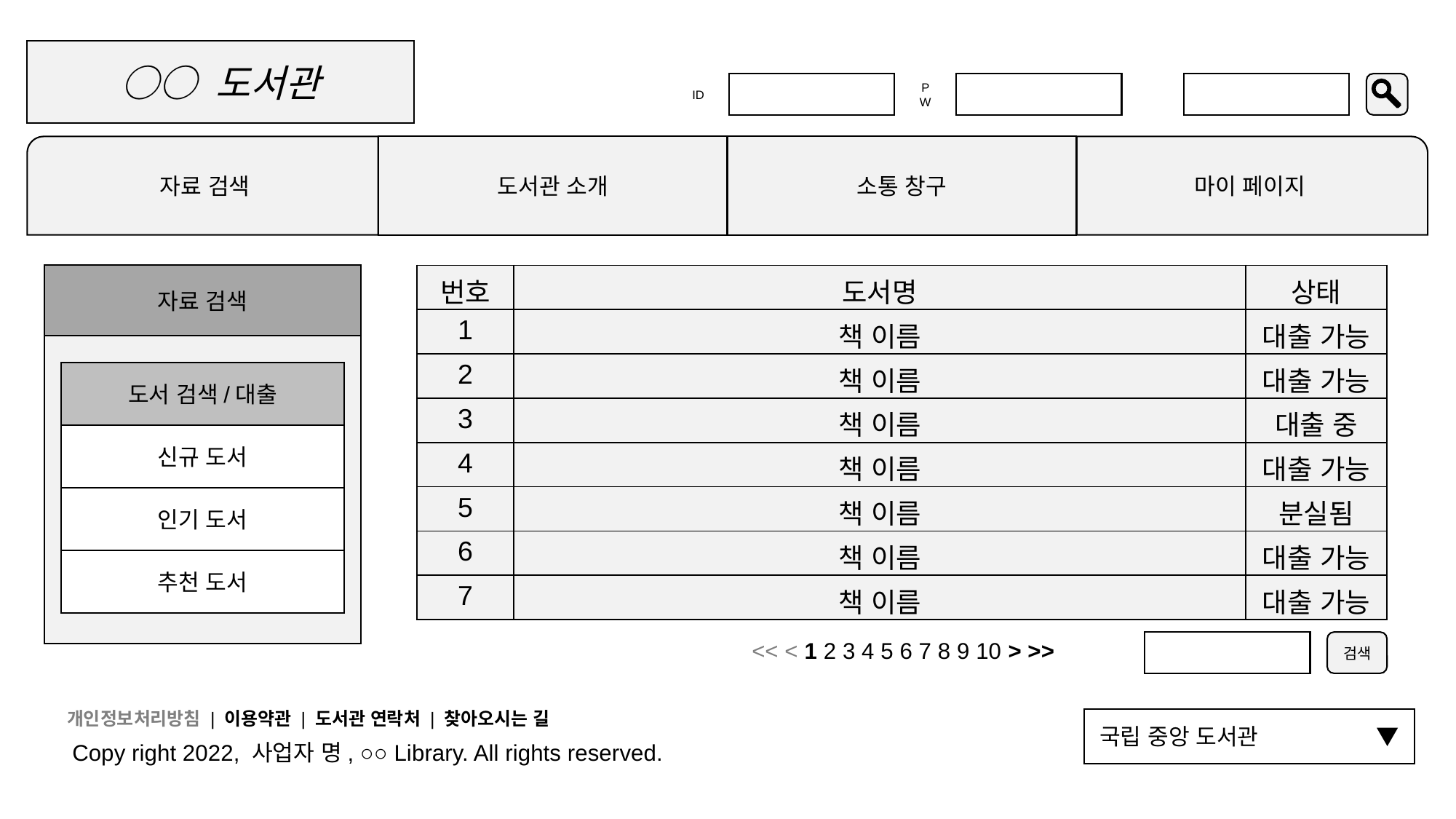

○○ 도서관
ID

PW

자료 검색
도서관 소개
소통 창구
마이 페이지
자료 검색
| 번호 | 도서명 | 상태 |
| --- | --- | --- |
| 1 | 책 이름 | 대출 가능 |
| 2 | 책 이름 | 대출 가능 |
| 3 | 책 이름 | 대출 중 |
| 4 | 책 이름 | 대출 가능 |
| 5 | 책 이름 | 분실됨 |
| 6 | 책 이름 | 대출 가능 |
| 7 | 책 이름 | 대출 가능 |

도서 검색/대출
신규 도서
인기 도서
추천 도서
<< < 1 2 3 4 5 6 7 8 9 10 > >>

검색
개인정보처리방침 | 이용약관 | 도서관 연락처 | 찾아오시는 길
Copy right 2022, 사업자 명, ○○ Library. All rights reserved.
국립 중앙 도서관	　　  ▼